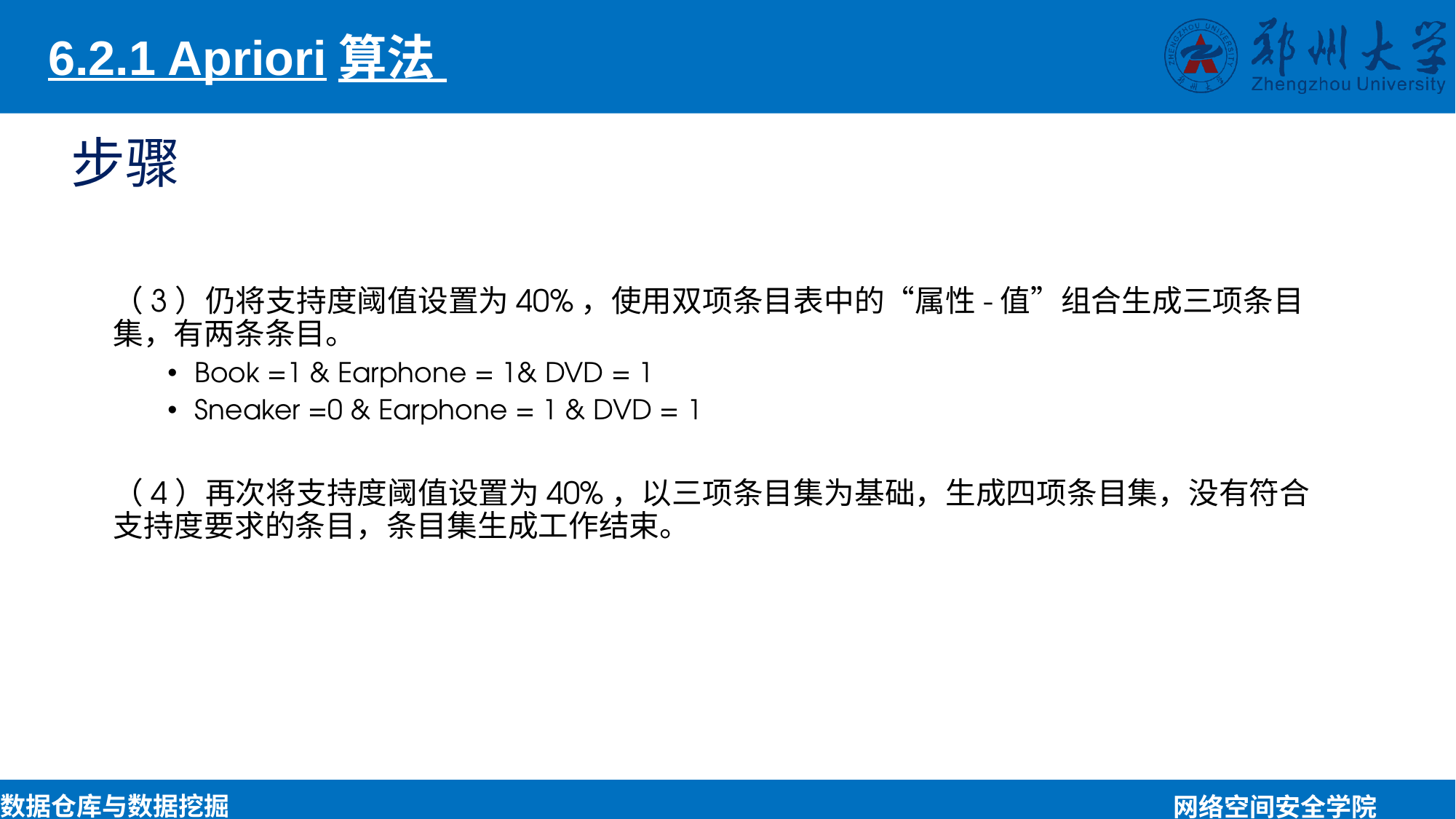

6.2.1 Apriori算法
步骤
（3）仍将支持度阈值设置为40%，使用双项条目表中的“属性-值”组合生成三项条目集，有两条条目。
Book =1 & Earphone = 1& DVD = 1
Sneaker =0 & Earphone = 1 & DVD = 1

（4）再次将支持度阈值设置为40%，以三项条目集为基础，生成四项条目集，没有符合支持度要求的条目，条目集生成工作结束。